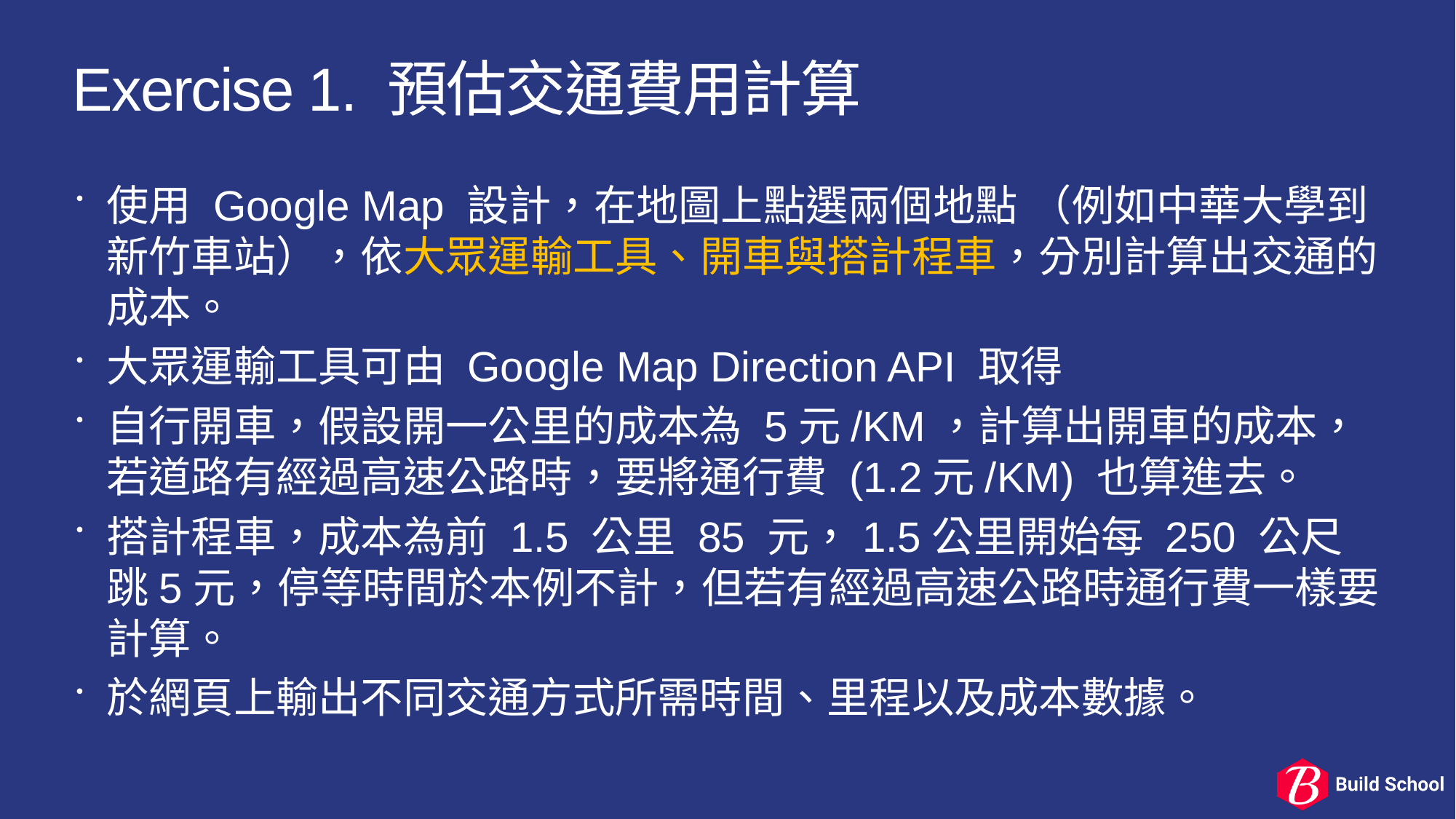

# Exercise 1. 預估交通費用計算
使用 Google Map 設計，在地圖上點選兩個地點 （例如中華大學到新竹車站），依大眾運輸工具、開車與搭計程車，分別計算出交通的成本。
大眾運輸工具可由 Google Map Direction API 取得
自行開車，假設開一公里的成本為 5元/KM，計算出開車的成本，若道路有經過高速公路時，要將通行費 (1.2元/KM) 也算進去。
搭計程車，成本為前 1.5 公里 85 元，1.5公里開始每 250 公尺跳5元，停等時間於本例不計，但若有經過高速公路時通行費一樣要計算。
於網頁上輸出不同交通方式所需時間、里程以及成本數據。